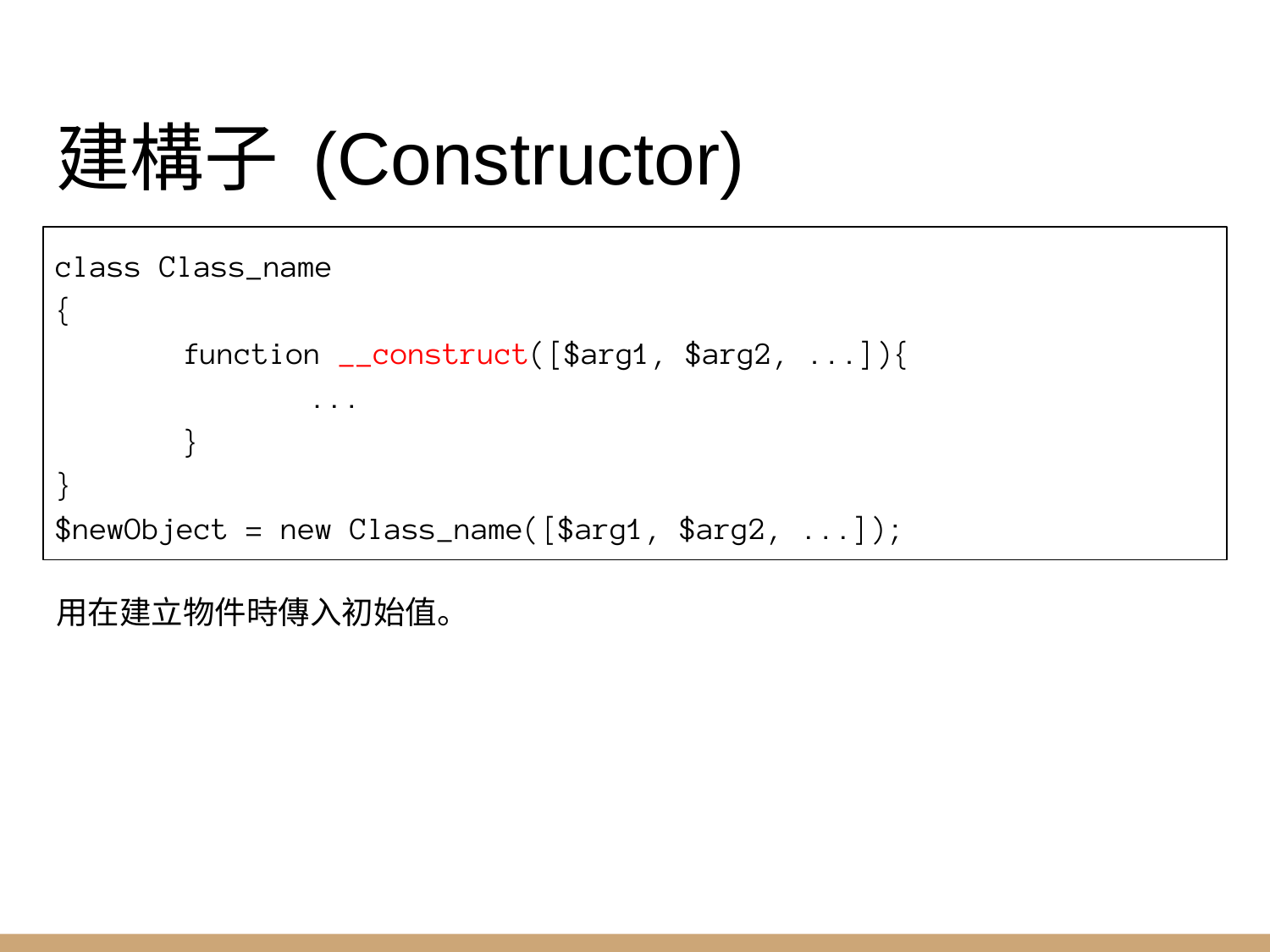

# 建構子 (Constructor)
class Class_name
{
	function __construct([$arg1, $arg2, ...]){
		...
	}
}
$newObject = new Class_name([$arg1, $arg2, ...]);
用在建立物件時傳入初始值。